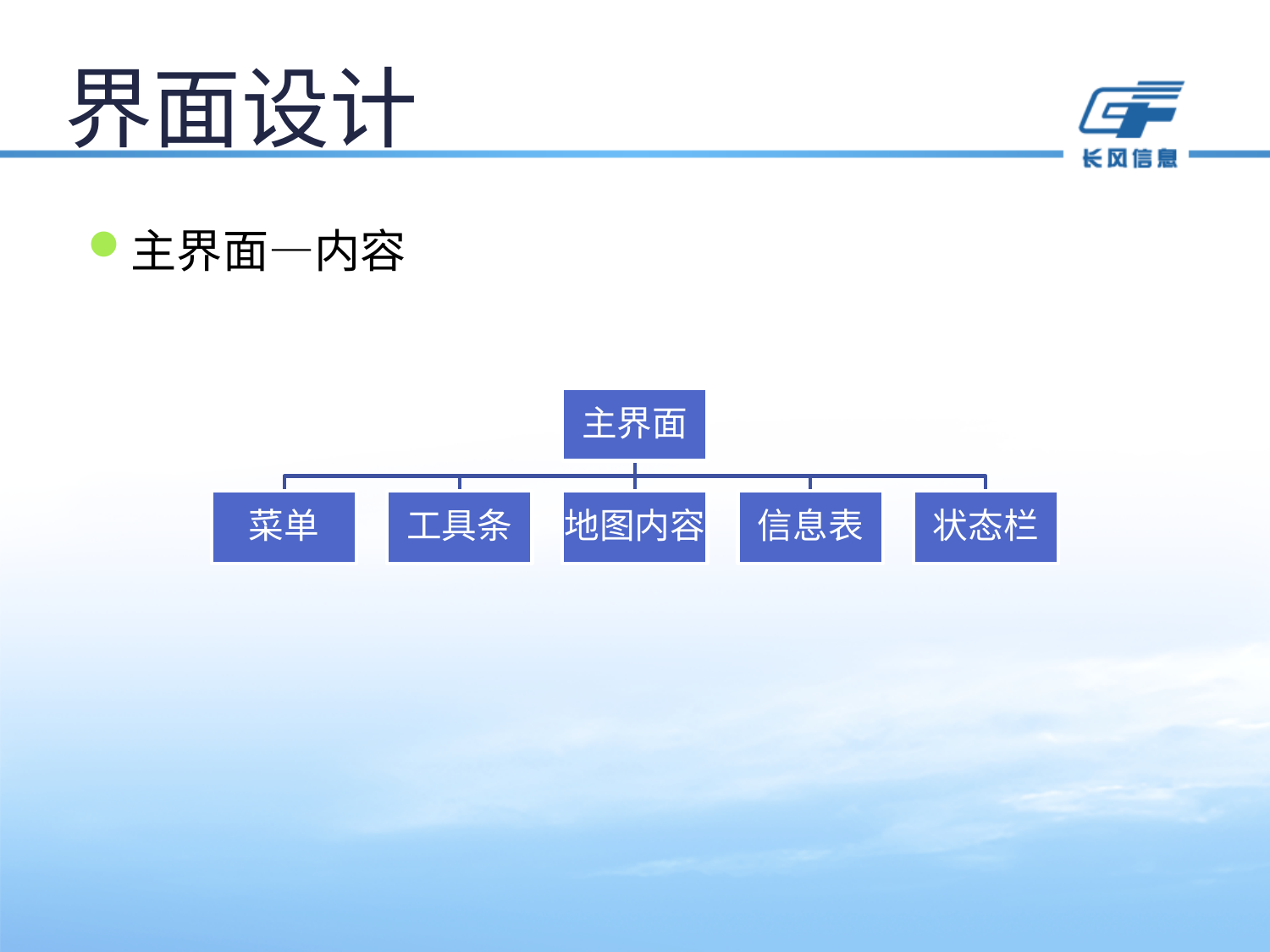

# 界面设计
主界面
菜单
工具条
地图内容
信息表
状态栏
主界面—内容